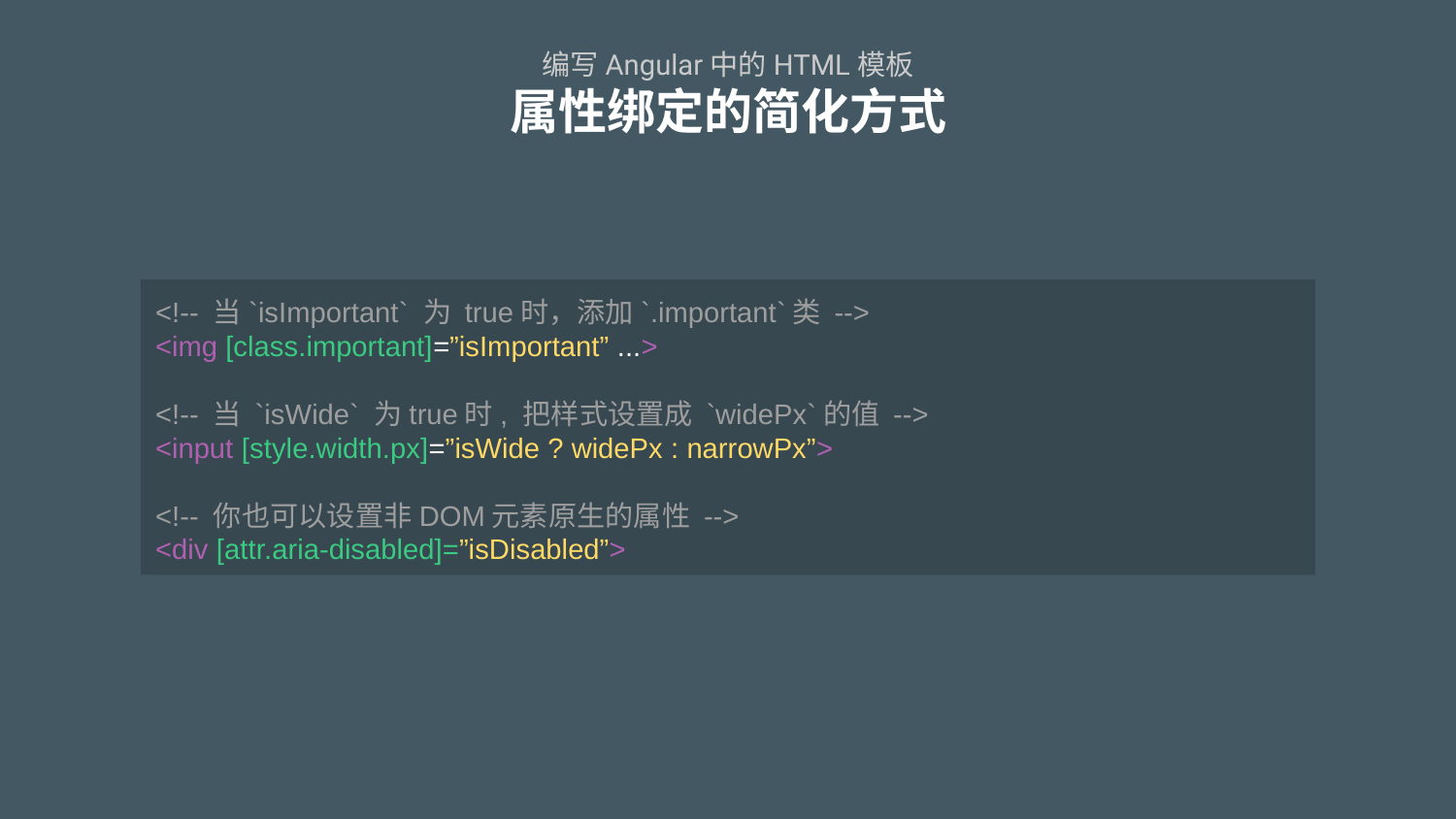

# 编写Angular中的HTML模板 属性绑定的简化方式
<!-- 当`isImportant` 为 true时，添加`.important`类 -->
<img [class.important]=”isImportant” ...>
<!-- 当 `isWide` 为true时, 把样式设置成 `widePx`的值 -->
<input [style.width.px]=”isWide ? widePx : narrowPx”>
<!-- 你也可以设置非DOM元素原生的属性 -->
<div [attr.aria-disabled]=”isDisabled”>